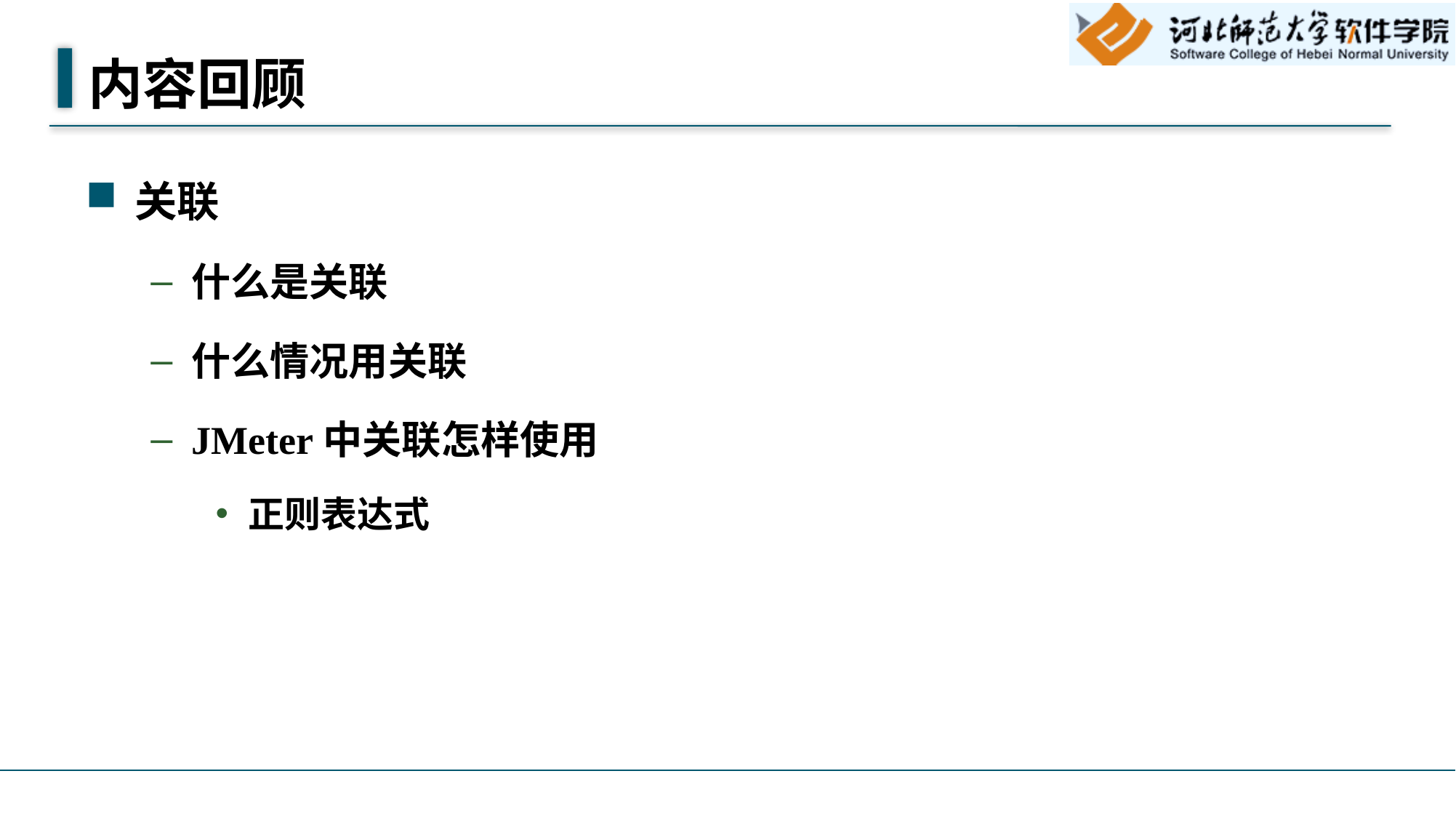

# 内容回顾
关联
什么是关联
什么情况用关联
JMeter中关联怎样使用
正则表达式